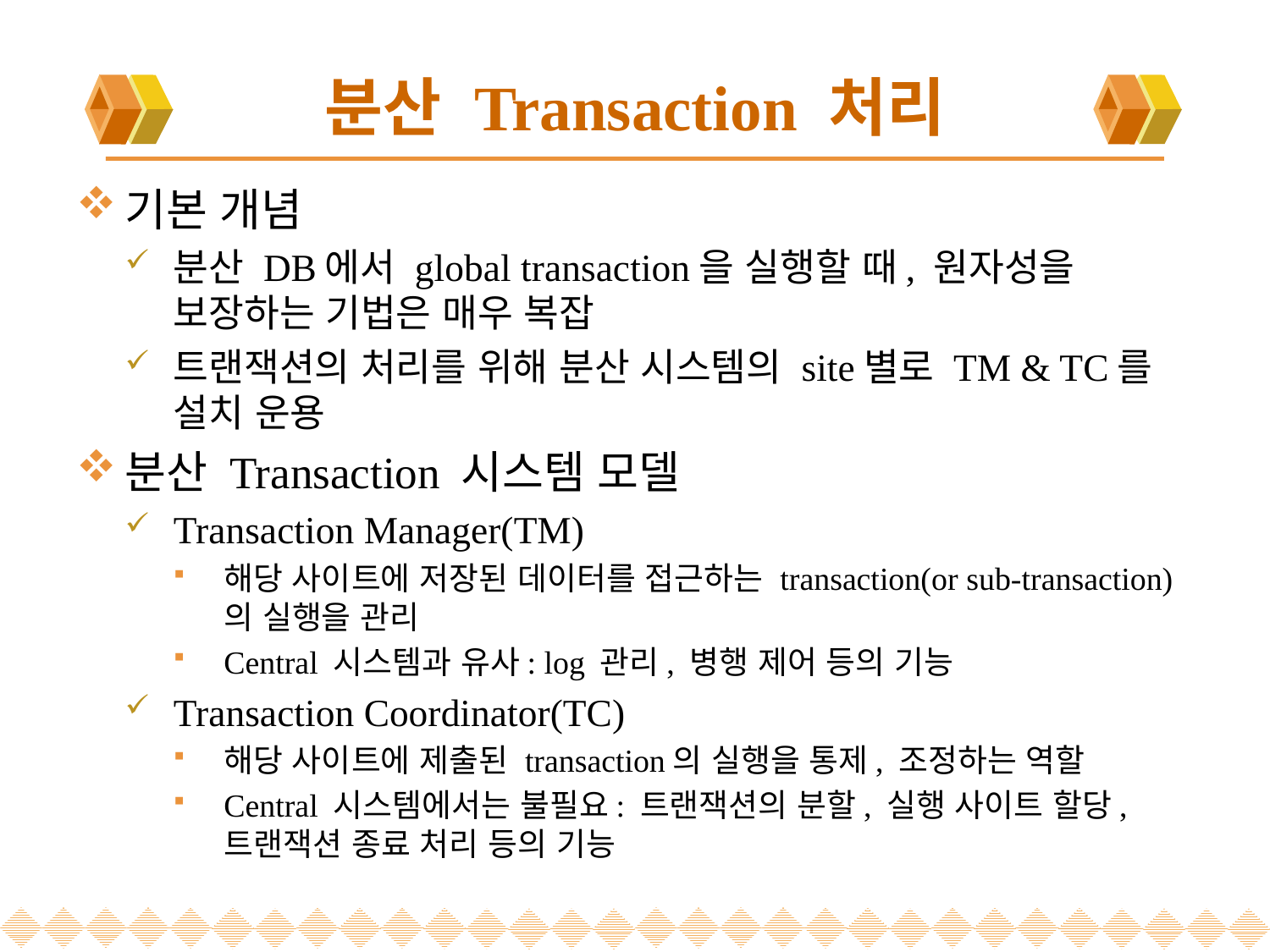

# 분산 Transaction 처리
기본 개념
분산 DB에서 global transaction을 실행할 때, 원자성을 보장하는 기법은 매우 복잡
트랜잭션의 처리를 위해 분산 시스템의 site별로 TM & TC를 설치 운용
분산 Transaction 시스템 모델
Transaction Manager(TM)
해당 사이트에 저장된 데이터를 접근하는 transaction(or sub-transaction)의 실행을 관리
Central 시스템과 유사: log 관리, 병행 제어 등의 기능
Transaction Coordinator(TC)
해당 사이트에 제출된 transaction의 실행을 통제, 조정하는 역할
Central 시스템에서는 불필요: 트랜잭션의 분할, 실행 사이트 할당, 트랜잭션 종료 처리 등의 기능